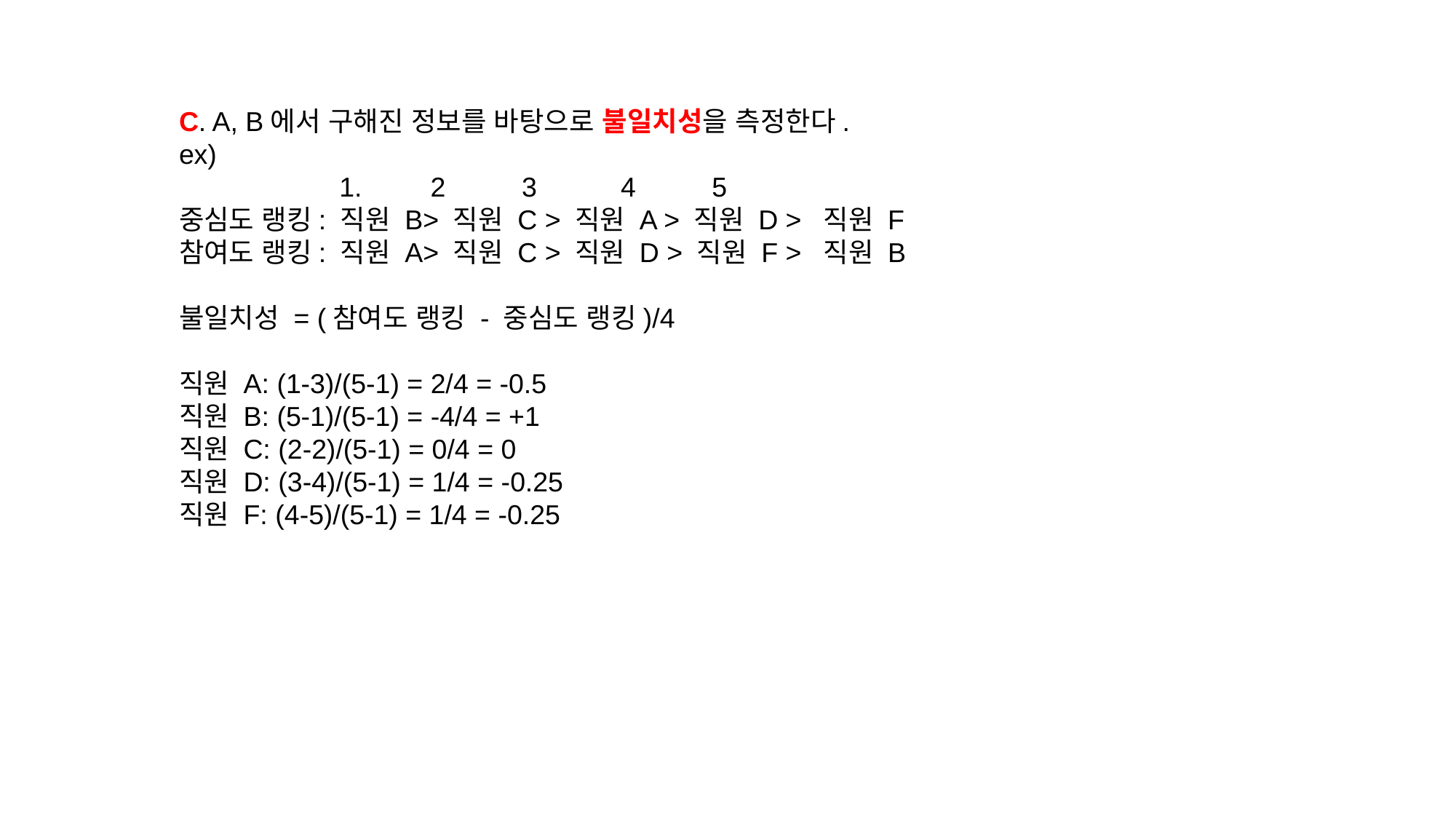

C. A, B에서 구해진 정보를 바탕으로 불일치성을 측정한다.
ex)
                     1.         2          3           4          5
중심도 랭킹: 직원 B> 직원 C > 직원 A > 직원 D >  직원 F
참여도 랭킹: 직원 A> 직원 C > 직원 D > 직원 F >  직원 B

불일치성 = (참여도 랭킹 - 중심도 랭킹)/4

직원 A: (1-3)/(5-1) = 2/4 = -0.5
직원 B: (5-1)/(5-1) = -4/4 = +1
직원 C: (2-2)/(5-1) = 0/4 = 0
직원 D: (3-4)/(5-1) = 1/4 = -0.25
직원 F: (4-5)/(5-1) = 1/4 = -0.25